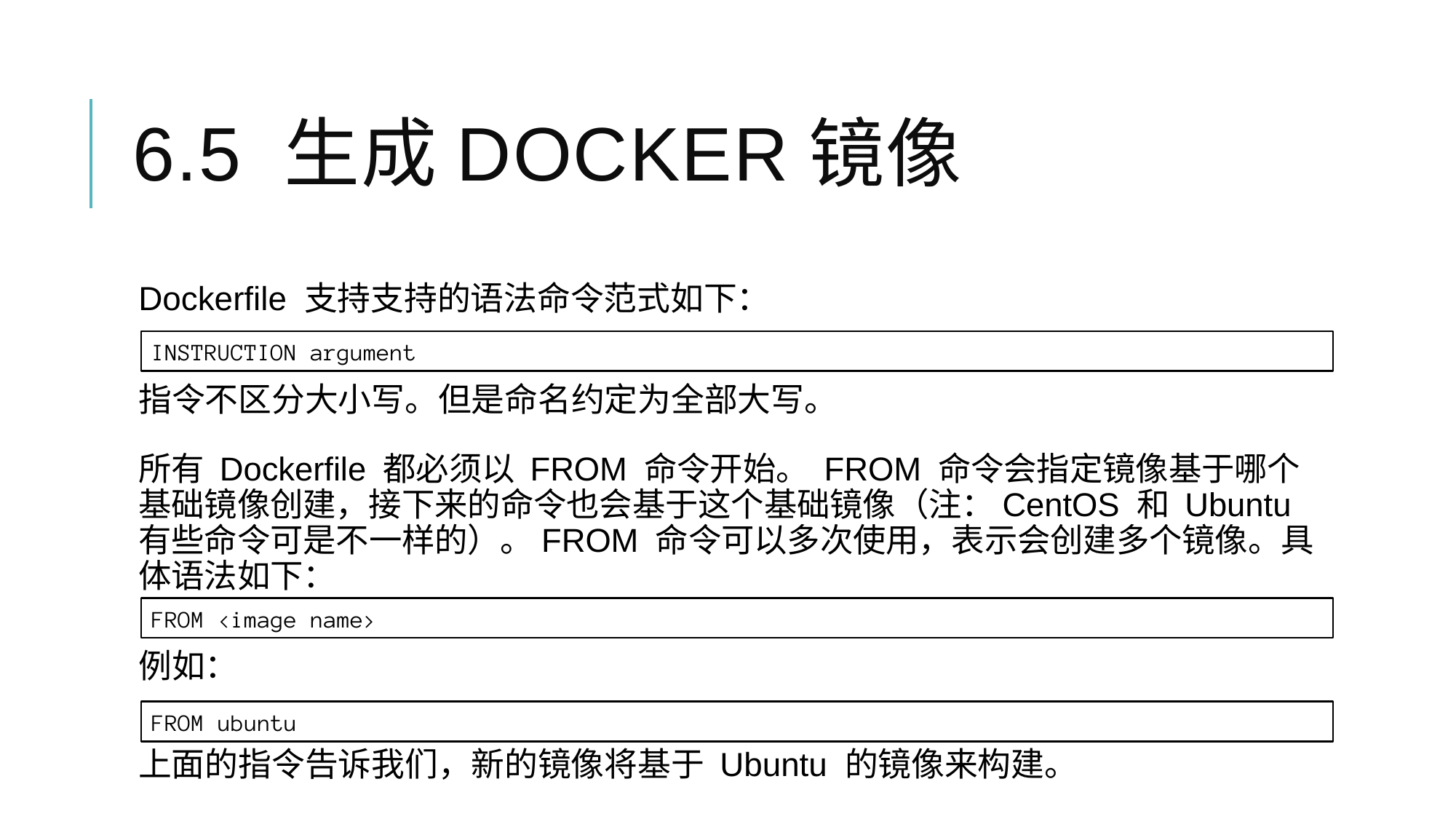

# 6.5 生成Docker镜像
Dockerfile 支持支持的语法命令范式如下：
INSTRUCTION argument
指令不区分大小写。但是命名约定为全部大写。
所有 Dockerfile 都必须以 FROM 命令开始。 FROM 命令会指定镜像基于哪个基础镜像创建，接下来的命令也会基于这个基础镜像（注：CentOS 和 Ubuntu 有些命令可是不一样的）。FROM 命令可以多次使用，表示会创建多个镜像。具体语法如下：
FROM <image name>
例如：
FROM ubuntu
上面的指令告诉我们，新的镜像将基于 Ubuntu 的镜像来构建。